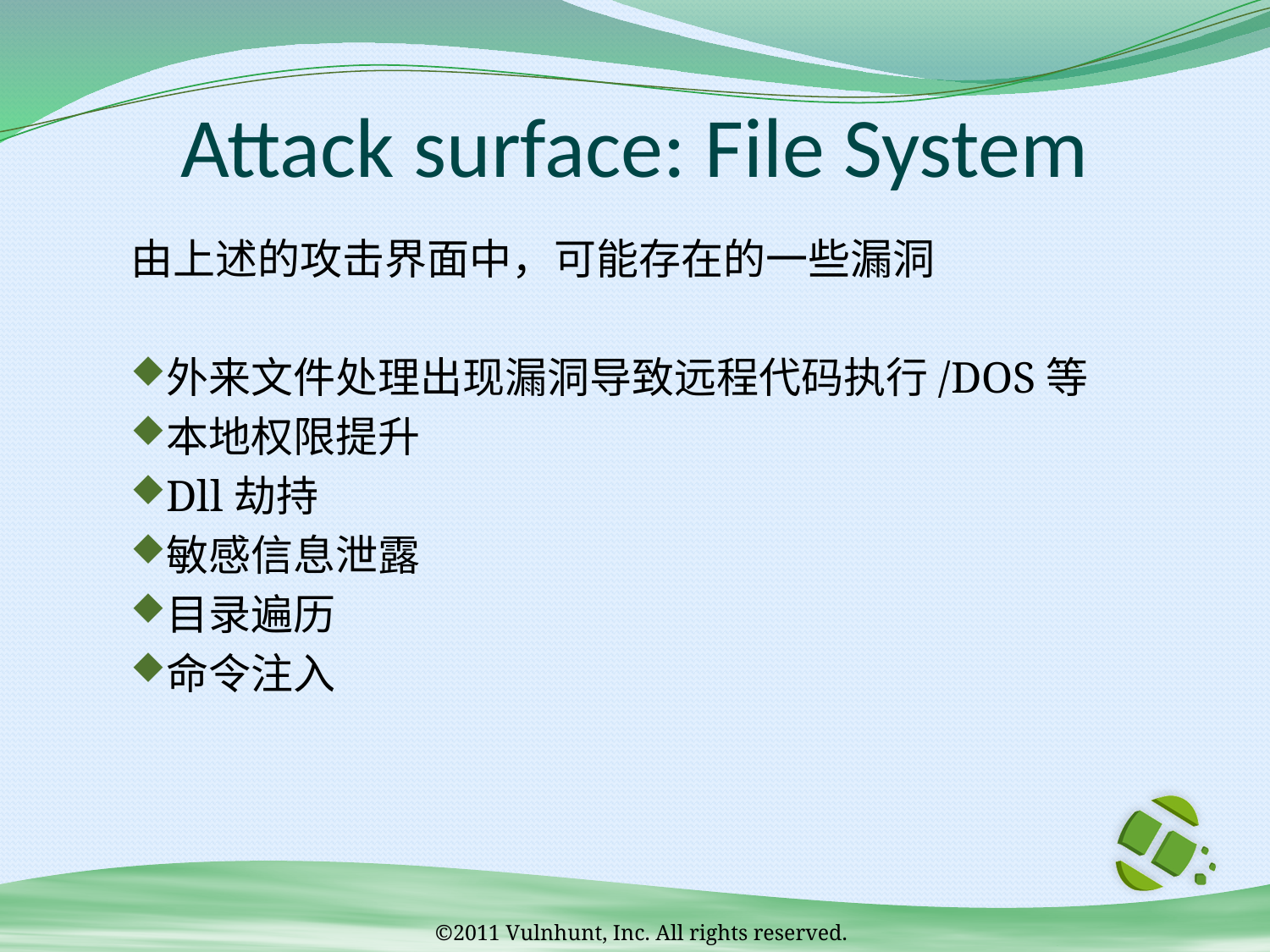

# Attack surface: File System
由上述的攻击界面中，可能存在的一些漏洞

外来文件处理出现漏洞导致远程代码执行/DOS等
本地权限提升
Dll劫持
敏感信息泄露
目录遍历
命令注入